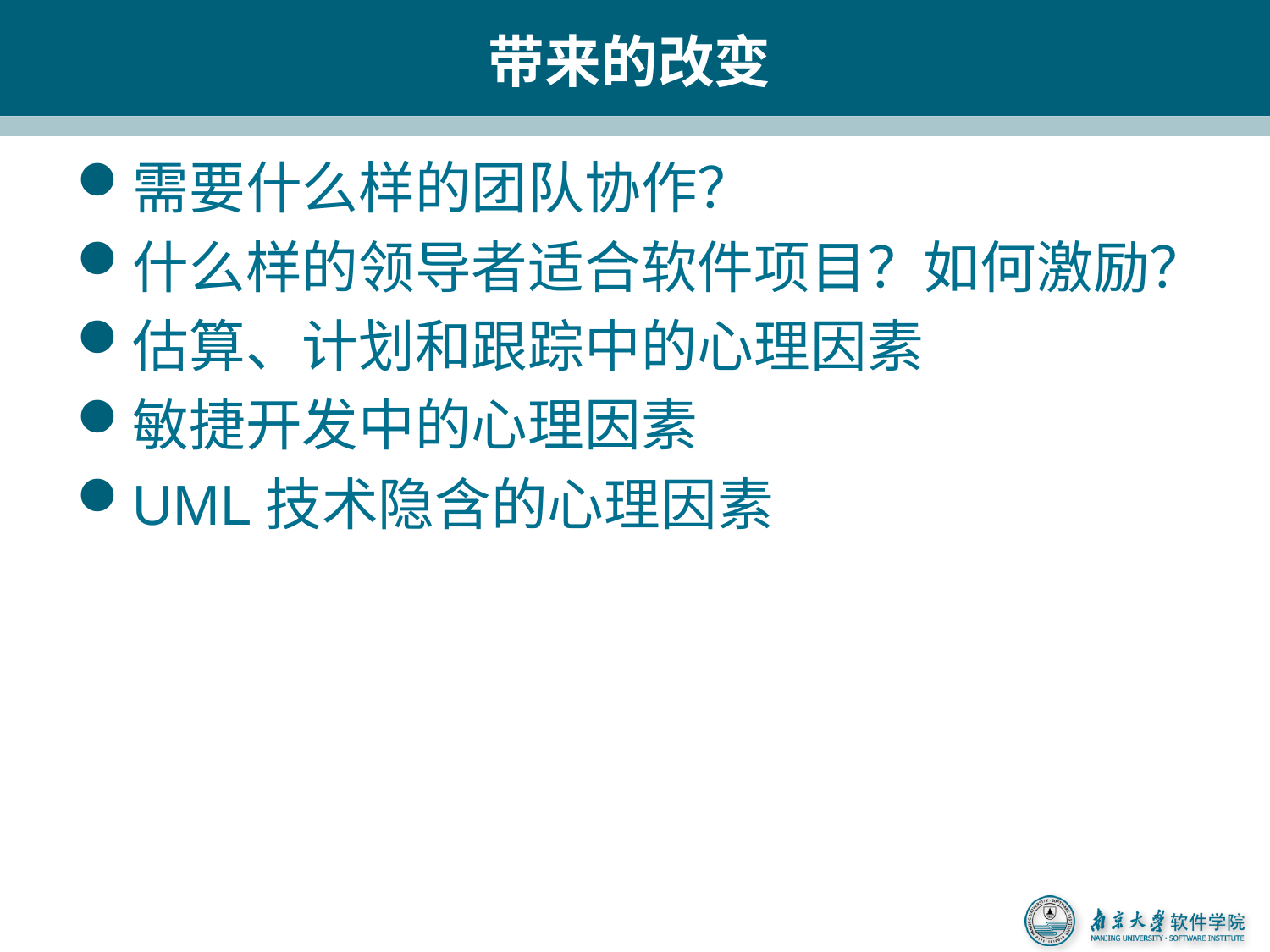

# 带来的改变
需要什么样的团队协作？
什么样的领导者适合软件项目？如何激励？
估算、计划和跟踪中的心理因素
敏捷开发中的心理因素
UML技术隐含的心理因素